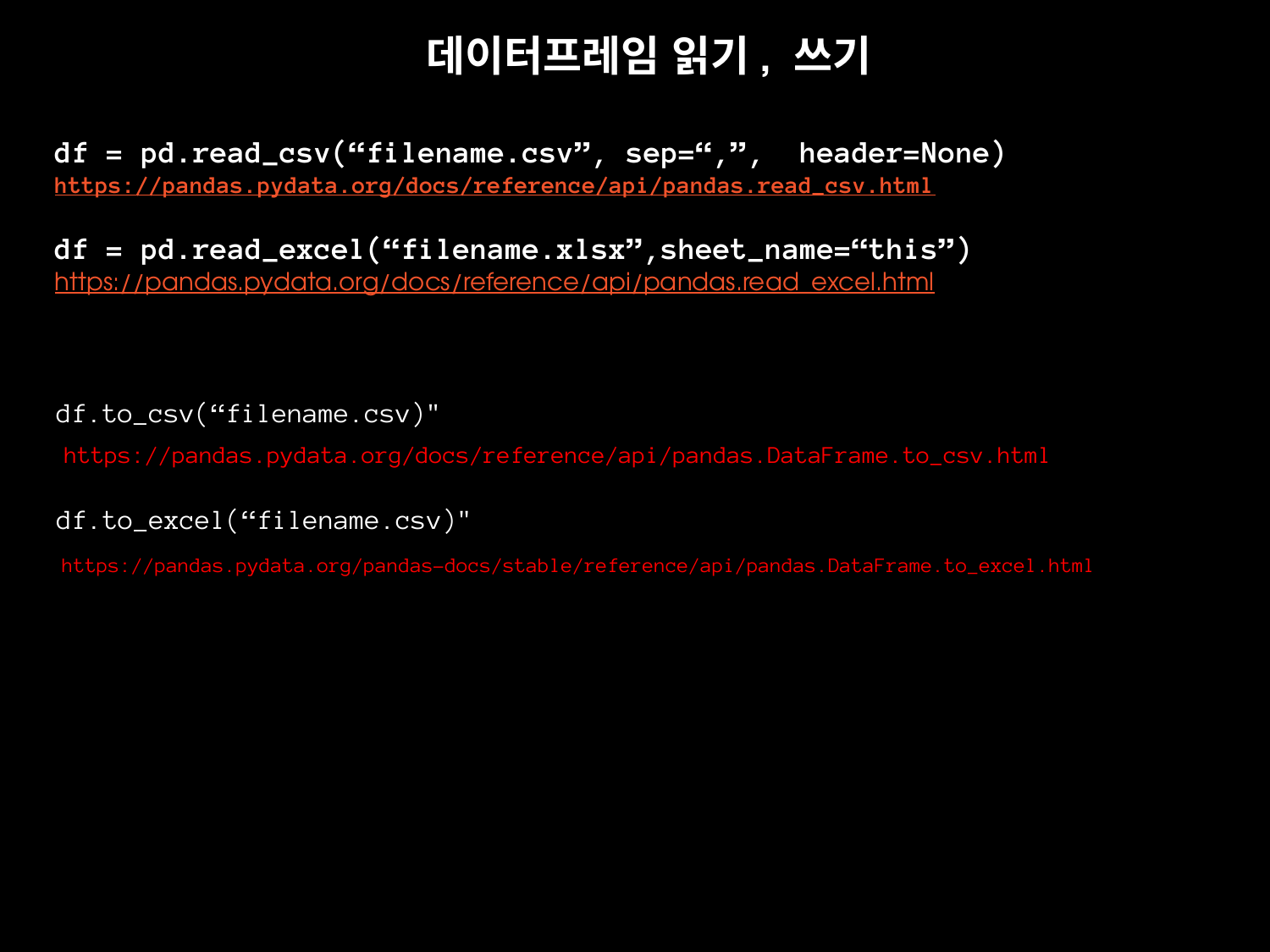

데이터프레임 읽기, 쓰기
df = pd.read_csv(“filename.csv”, sep=“,”,  header=None)
https://pandas.pydata.org/docs/reference/api/pandas.read_csv.html

df = pd.read_excel(“filename.xlsx”,sheet_name=“this”)
https://pandas.pydata.org/docs/reference/api/pandas.read_excel.html

df.to_csv(“filename.csv)"
https://pandas.pydata.org/docs/reference/api/pandas.DataFrame.to_csv.html
df.to_excel(“filename.csv)"
https://pandas.pydata.org/pandas-docs/stable/reference/api/pandas.DataFrame.to_excel.html